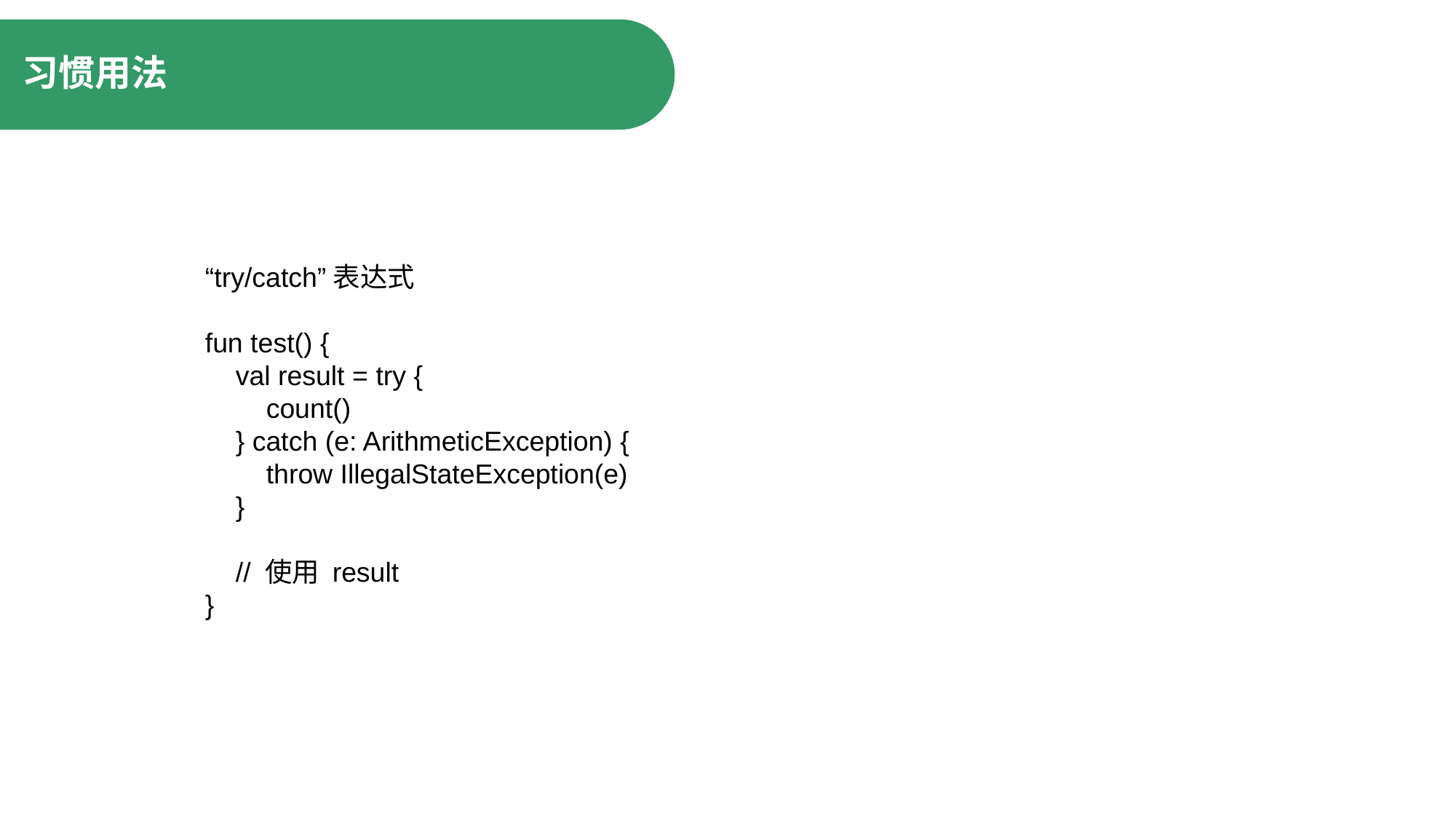

习惯用法
“try/catch”表达式

fun test() {
    val result = try {
        count()
    } catch (e: ArithmeticException) {
        throw IllegalStateException(e)
    }

    // 使用 result
}